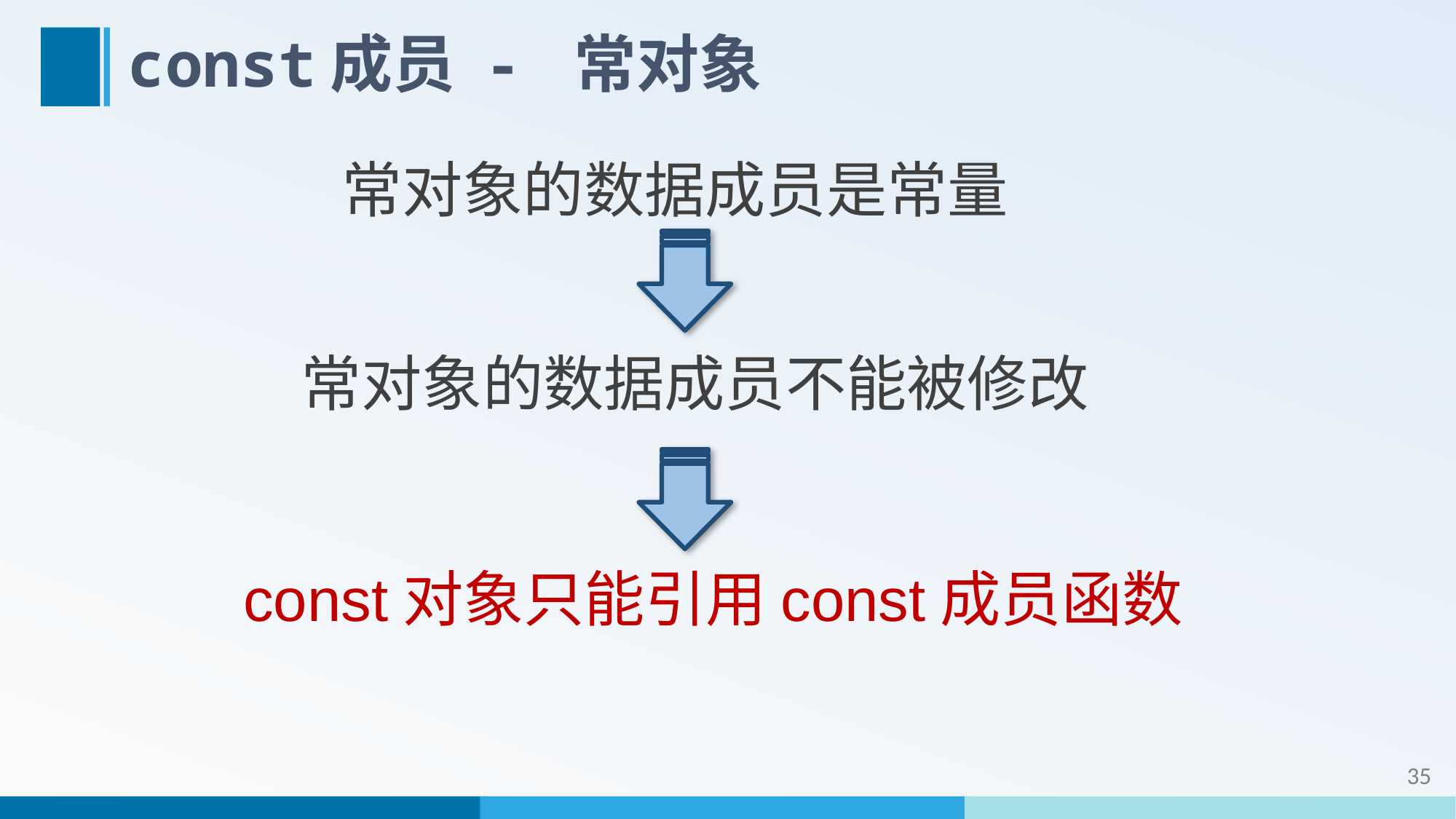

# const成员 - 常对象
常对象的数据成员是常量

常对象的数据成员不能被修改

const对象只能引用const成员函数